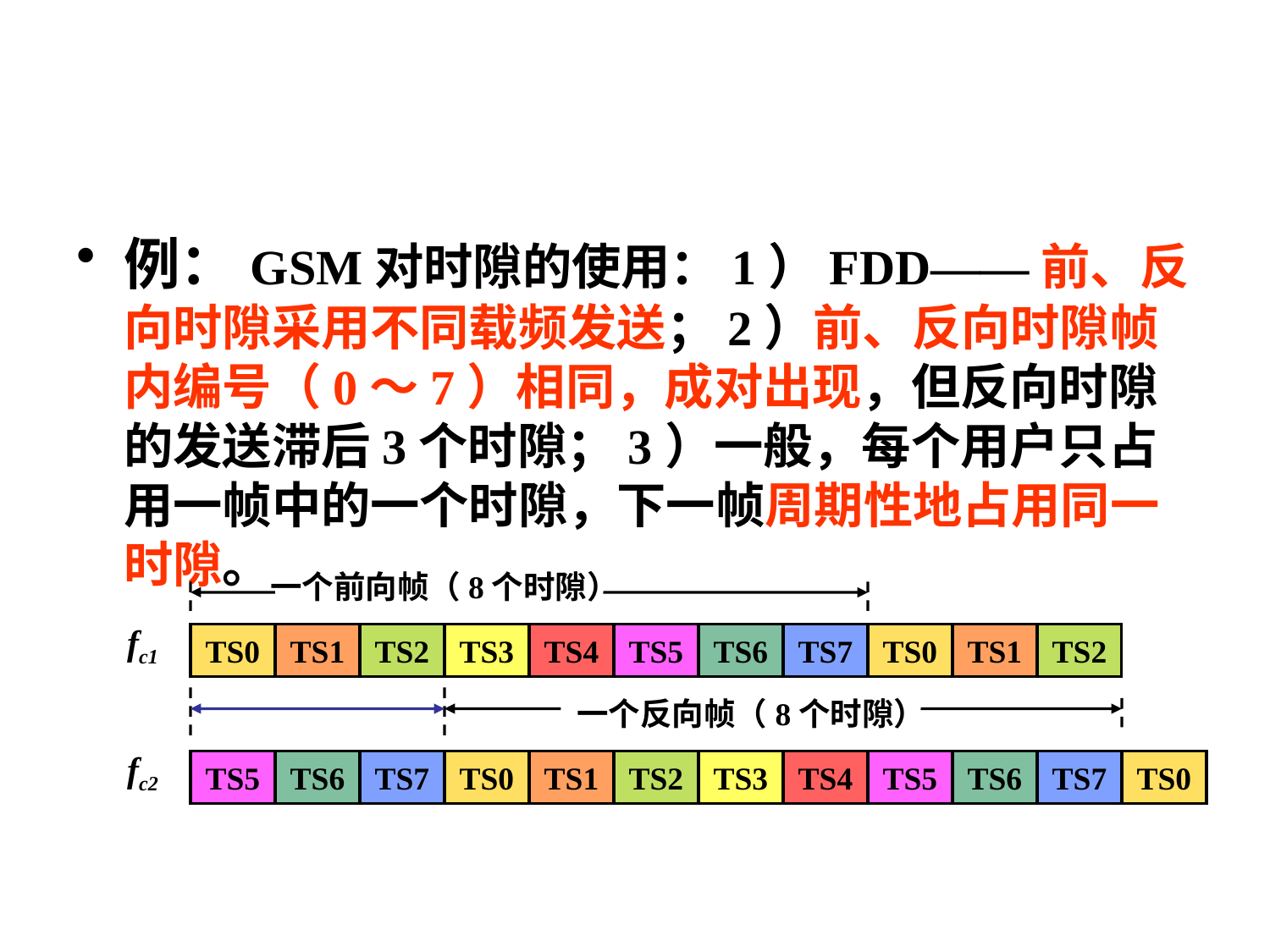

#
例：GSM对时隙的使用：1）FDD——前、反向时隙采用不同载频发送；2）前、反向时隙帧内编号（0～7）相同，成对出现，但反向时隙的发送滞后3个时隙；3）一般，每个用户只占用一帧中的一个时隙，下一帧周期性地占用同一时隙。
一个前向帧（8个时隙）

fc1
TS0
TS1
TS2
TS3
TS4
TS5
TS6
TS7
TS0
TS1
TS2

一个反向帧（8个时隙）

fc2
TS5
TS6
TS7
TS0
TS1
TS2
TS3
TS4
TS5
TS6
TS7
TS0